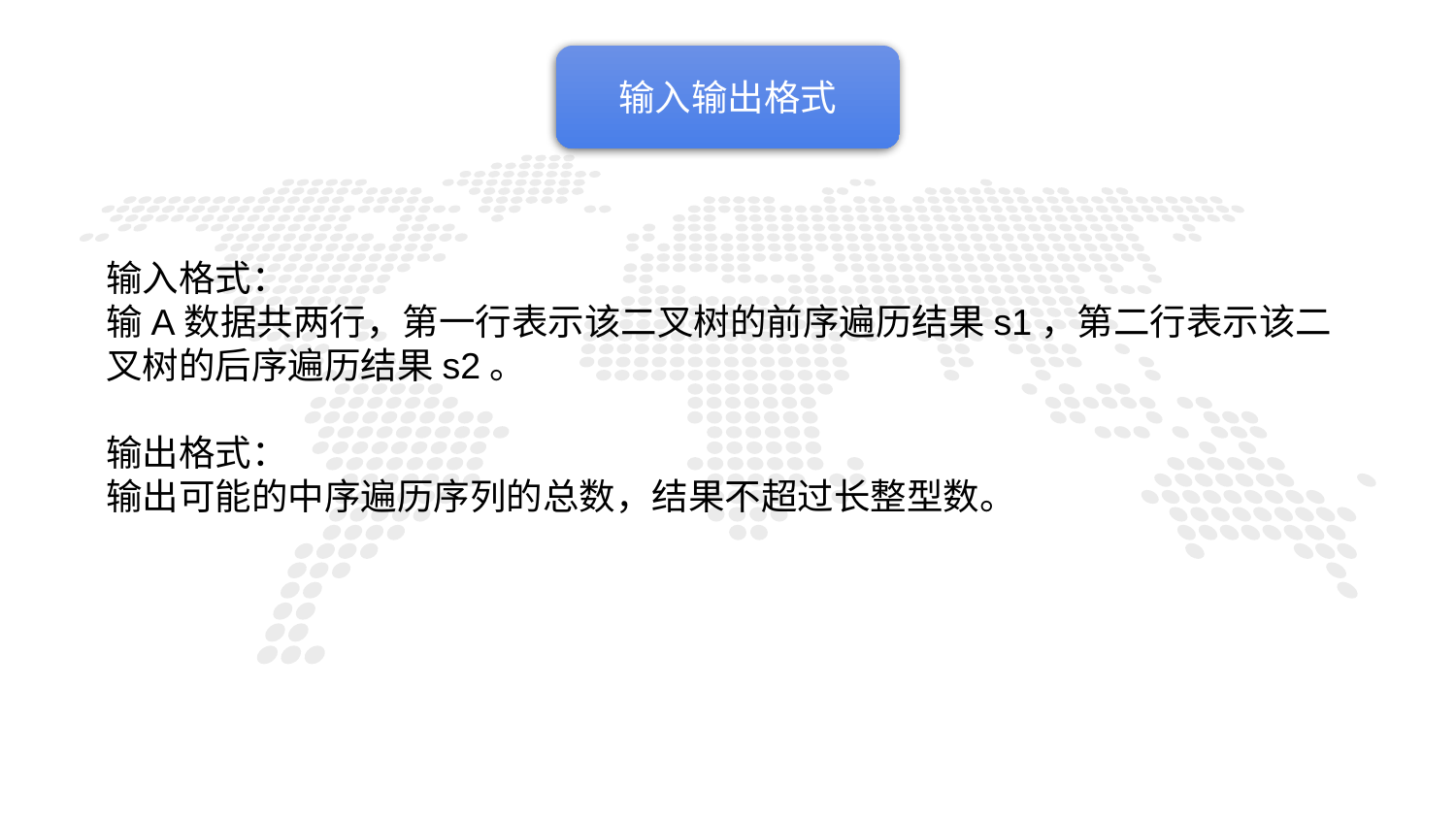

输入输出格式
输入格式：
输A数据共两行，第一行表示该二叉树的前序遍历结果s1，第二行表示该二叉树的后序遍历结果s2。

输出格式：
输出可能的中序遍历序列的总数，结果不超过长整型数。